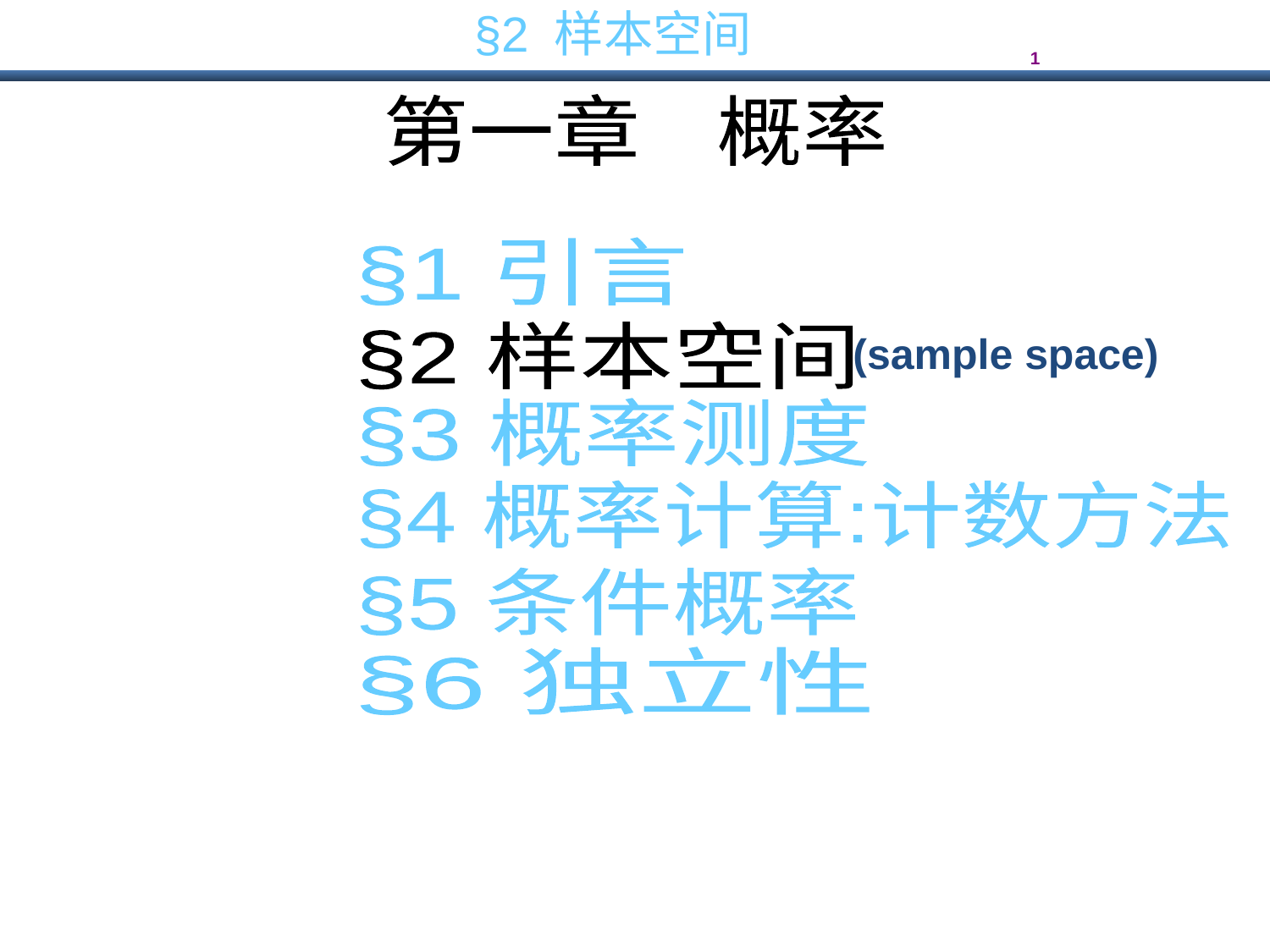

第一章    概率
§1 引言
(sample space)
§2 样本空间
§3 概率测度
§4 概率计算:计数方法
§5 条件概率
§6 独立性